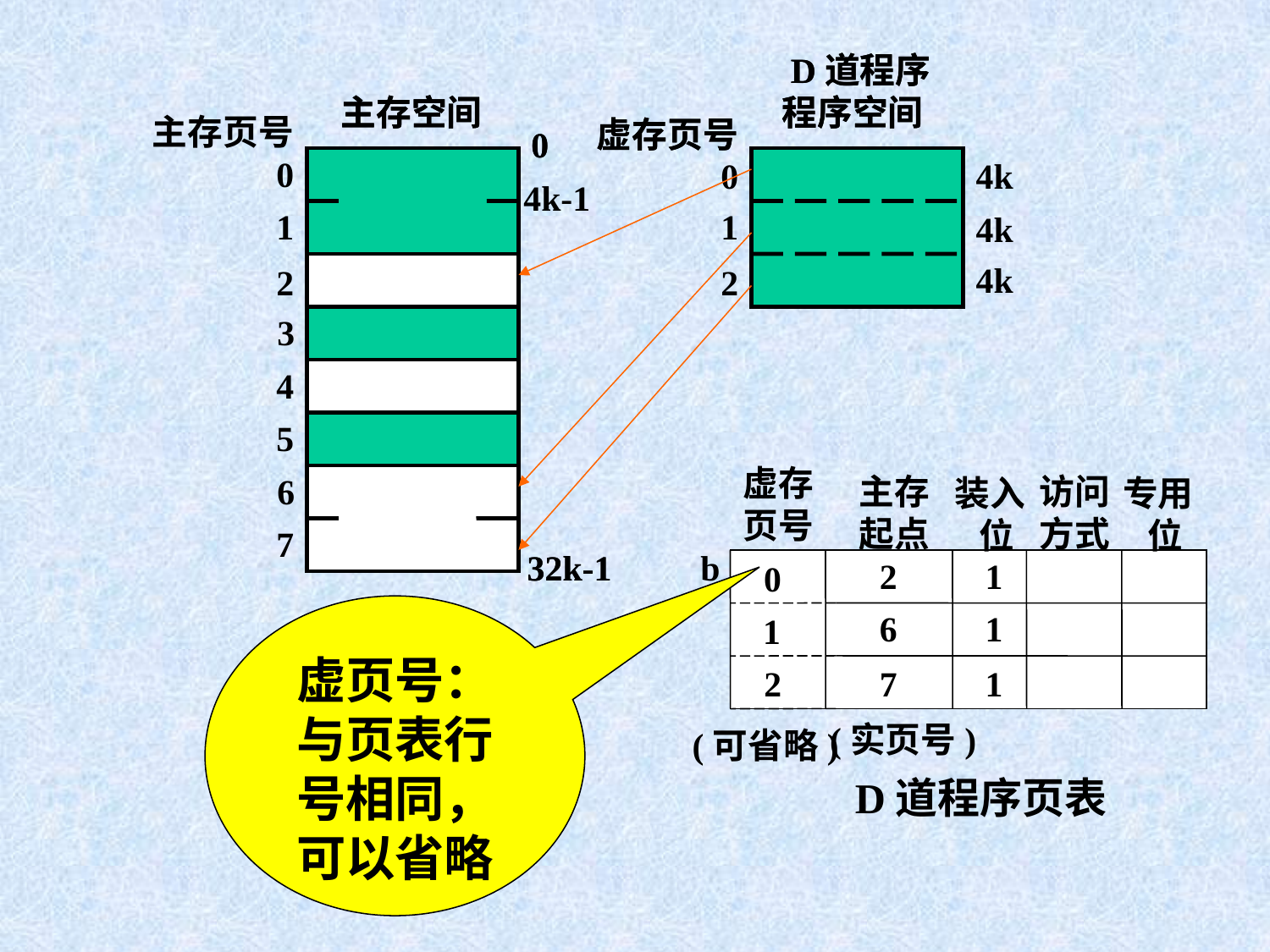

D道程序
程序空间
虚存页号
0

4k
1

4k
4k
2

 D道程序
程序空间
主存空间
主存页号
0
0

4k-1
1

2

3

4

5

6

7

32k-1
主存空间

虚存页号
0

12k
4k

4k

虚存
页号
主存
起点
访问
方式
装入
  位
专用
  位
b
2
1

0

6
1

1

2

7
1

(实页号)
(可省略)
D道程序页表

8k
32k-1
虚页号：与页表行号相同，可以省略